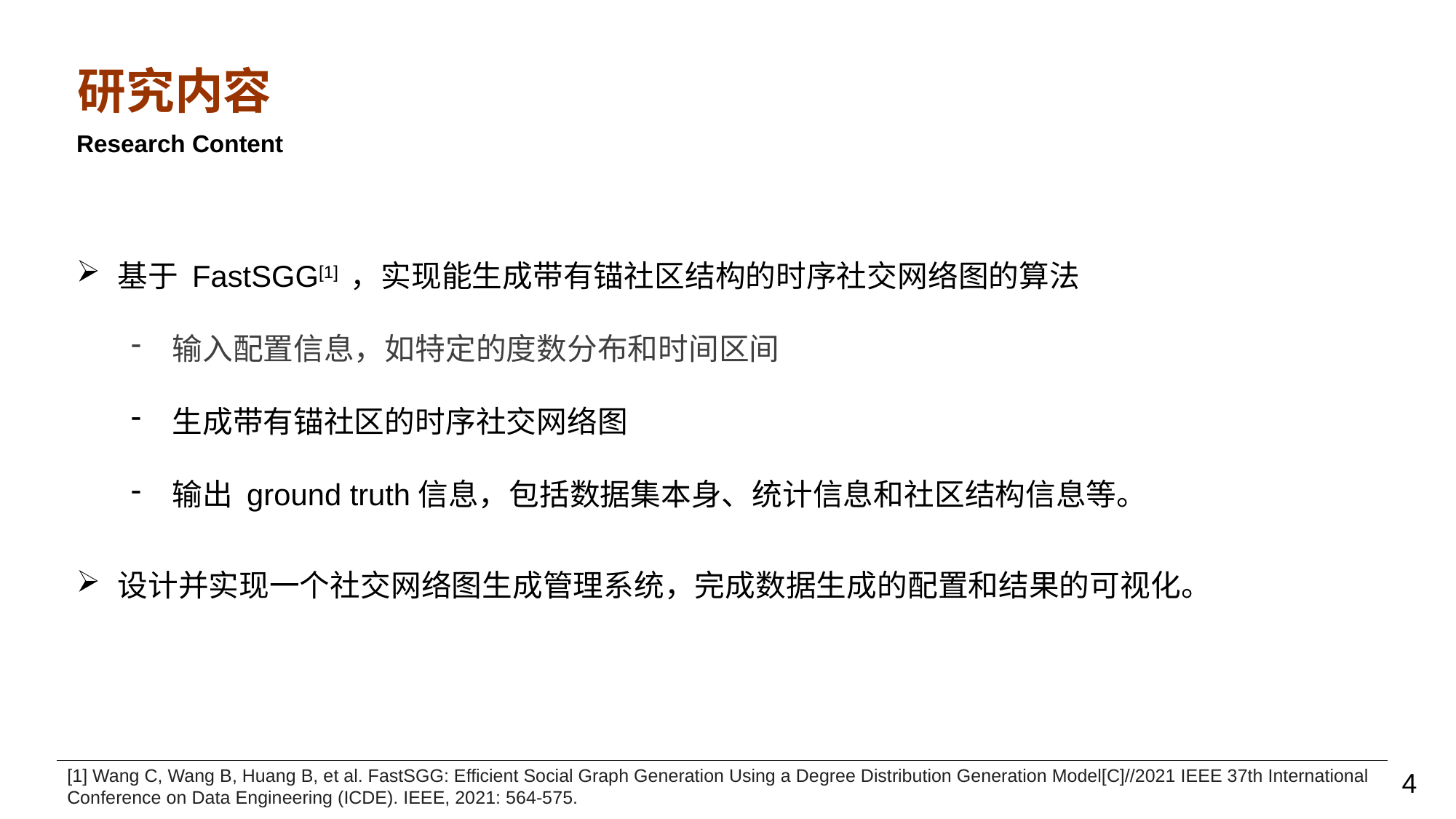

研究内容
Research Content
基于 FastSGG[1] ，实现能生成带有锚社区结构的时序社交网络图的算法
输入配置信息，如特定的度数分布和时间区间
生成带有锚社区的时序社交网络图
输出 ground truth信息，包括数据集本身、统计信息和社区结构信息等。
设计并实现一个社交网络图生成管理系统，完成数据生成的配置和结果的可视化。
[1] Wang C, Wang B, Huang B, et al. FastSGG: Efficient Social Graph Generation Using a Degree Distribution Generation Model[C]//2021 IEEE 37th International Conference on Data Engineering (ICDE). IEEE, 2021: 564-575.
4